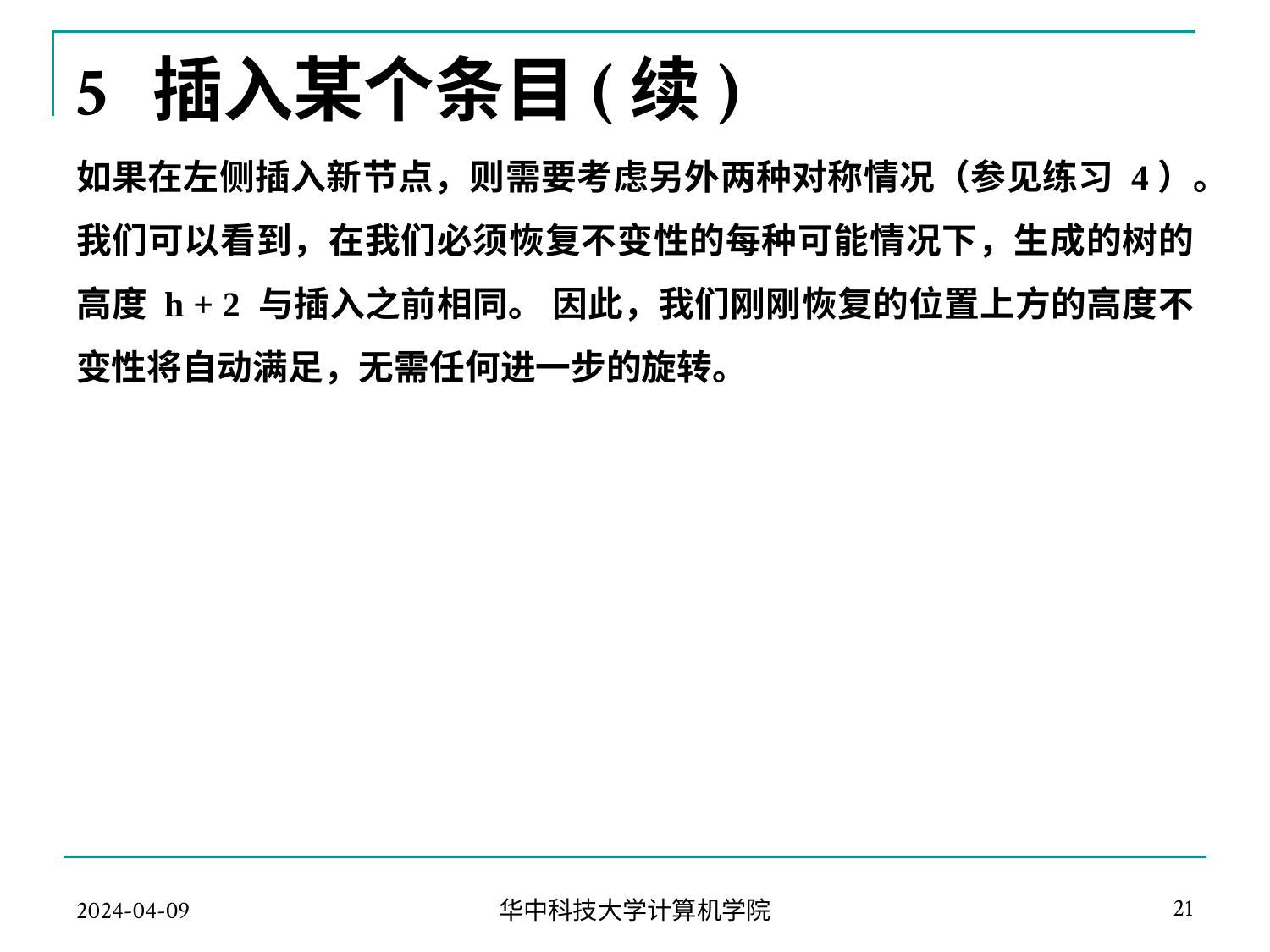

# 5  插入某个条目(续)
如果在左侧插入新节点，则需要考虑另外两种对称情况（参见练习 4）。
我们可以看到，在我们必须恢复不变性的每种可能情况下，生成的树的高度 h + 2 与插入之前相同。 因此，我们刚刚恢复的位置上方的高度不变性将自动满足，无需任何进一步的旋转。
2024-04-09
21
华中科技大学计算机学院